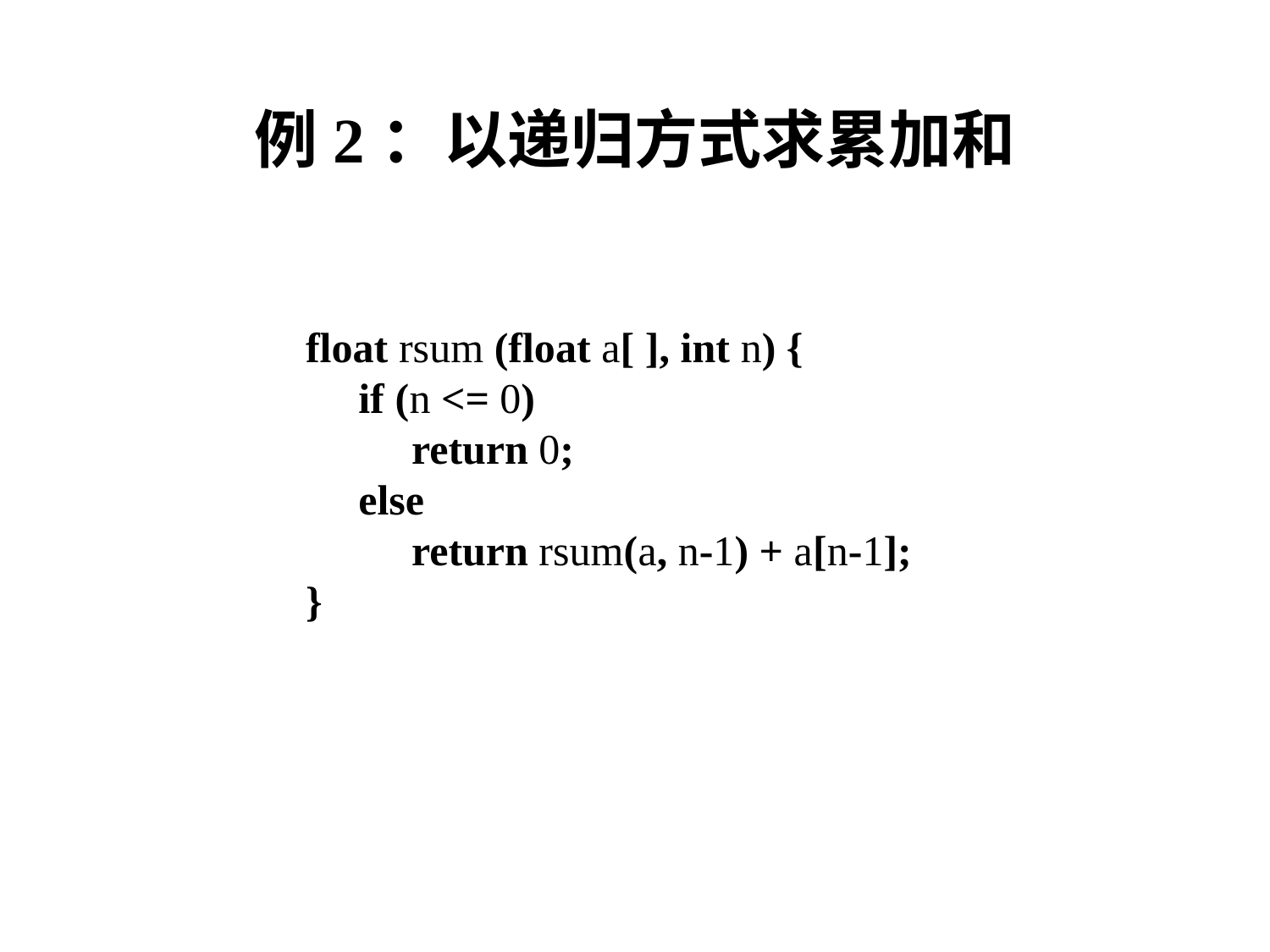

# 例2：以递归方式求累加和
float rsum (float a[ ], int n) {
     if (n <= 0)
          return 0;
     else
          return rsum(a, n-1) + a[n-1];
}